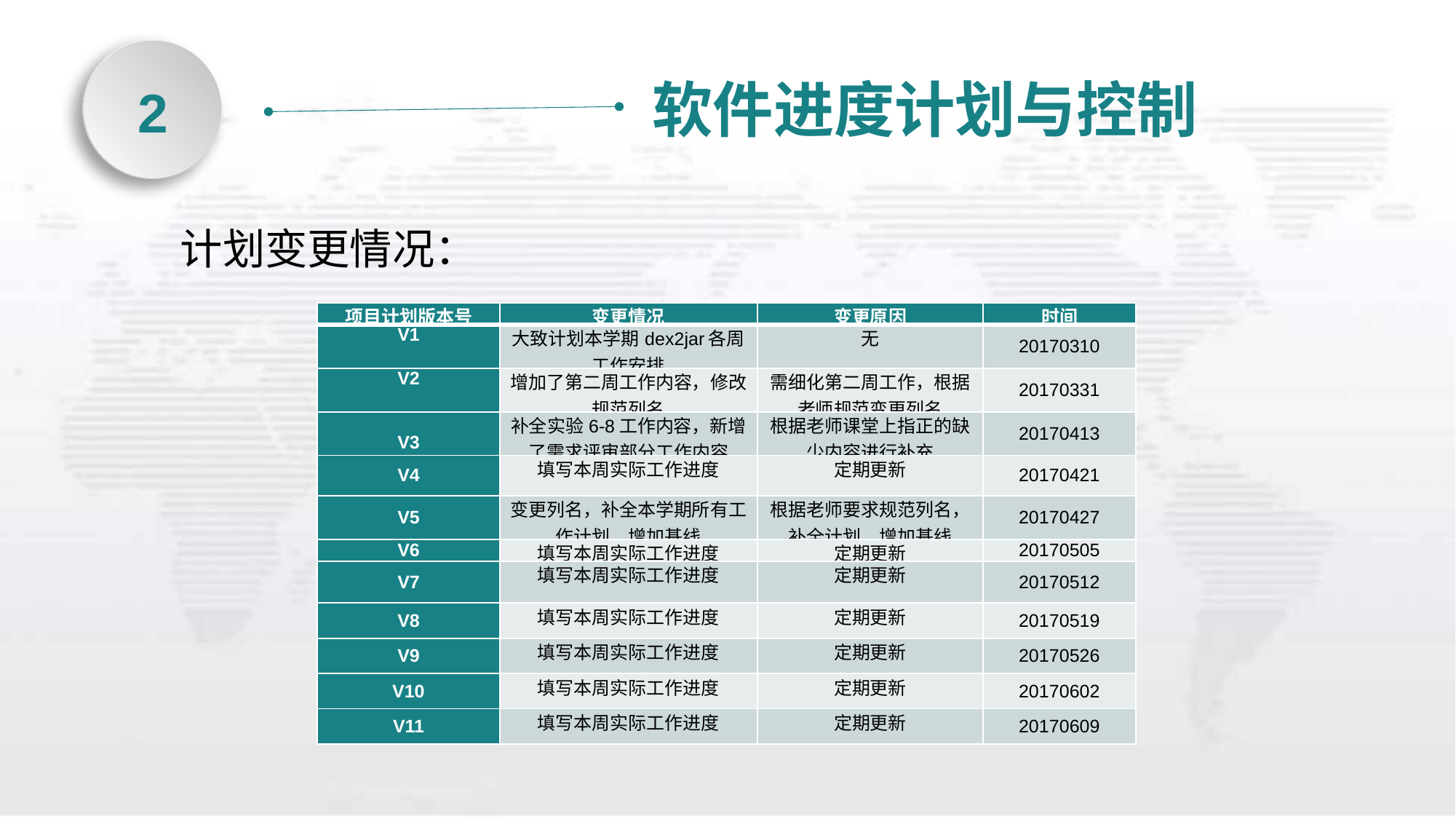

软件进度计划与控制
2
计划变更情况：
| 项目计划版本号 | 变更情况 | 变更原因 | 时间 |
| --- | --- | --- | --- |
| V1 | 大致计划本学期dex2jar各周工作安排 | 无 | 20170310 |
| V2 | 增加了第二周工作内容，修改规范列名 | 需细化第二周工作，根据老师规范变更列名 | 20170331 |
| V3 | 补全实验6-8工作内容，新增了需求评审部分工作内容 | 根据老师课堂上指正的缺少内容进行补充 | 20170413 |
| V4 | 填写本周实际工作进度 | 定期更新 | 20170421 |
| V5 | 变更列名，补全本学期所有工作计划，增加基线 | 根据老师要求规范列名，补全计划，增加基线 | 20170427 |
| V6 | 填写本周实际工作进度 | 定期更新 | 20170505 |
| V7 | 填写本周实际工作进度 | 定期更新 | 20170512 |
| V8 | 填写本周实际工作进度 | 定期更新 | 20170519 |
| V9 | 填写本周实际工作进度 | 定期更新 | 20170526 |
| V10 | 填写本周实际工作进度 | 定期更新 | 20170602 |
| V11 | 填写本周实际工作进度 | 定期更新 | 20170609 |